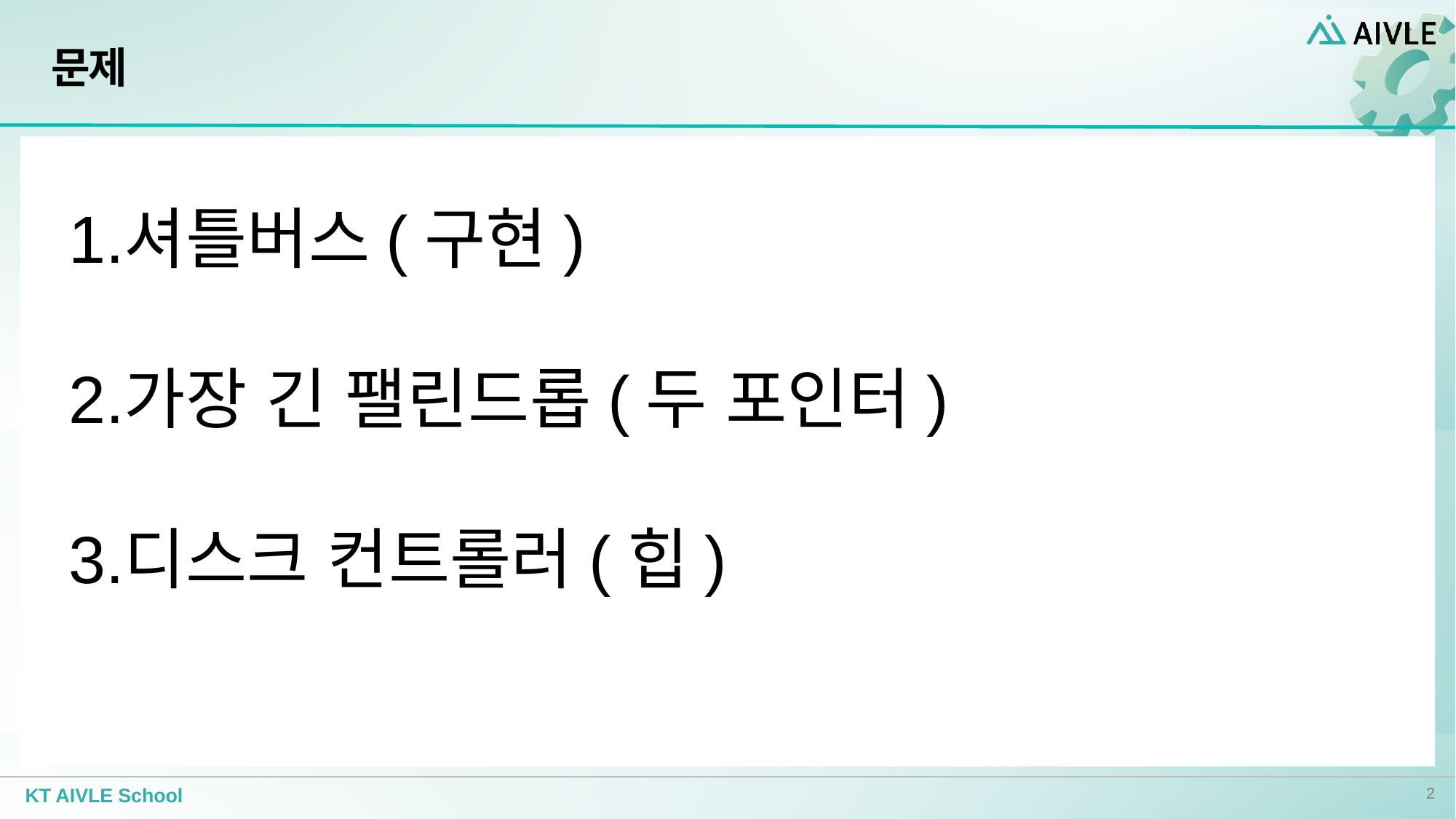

# 문제
셔틀버스(구현)

가장 긴 팰린드롭(두 포인터)

디스크 컨트롤러(힙)